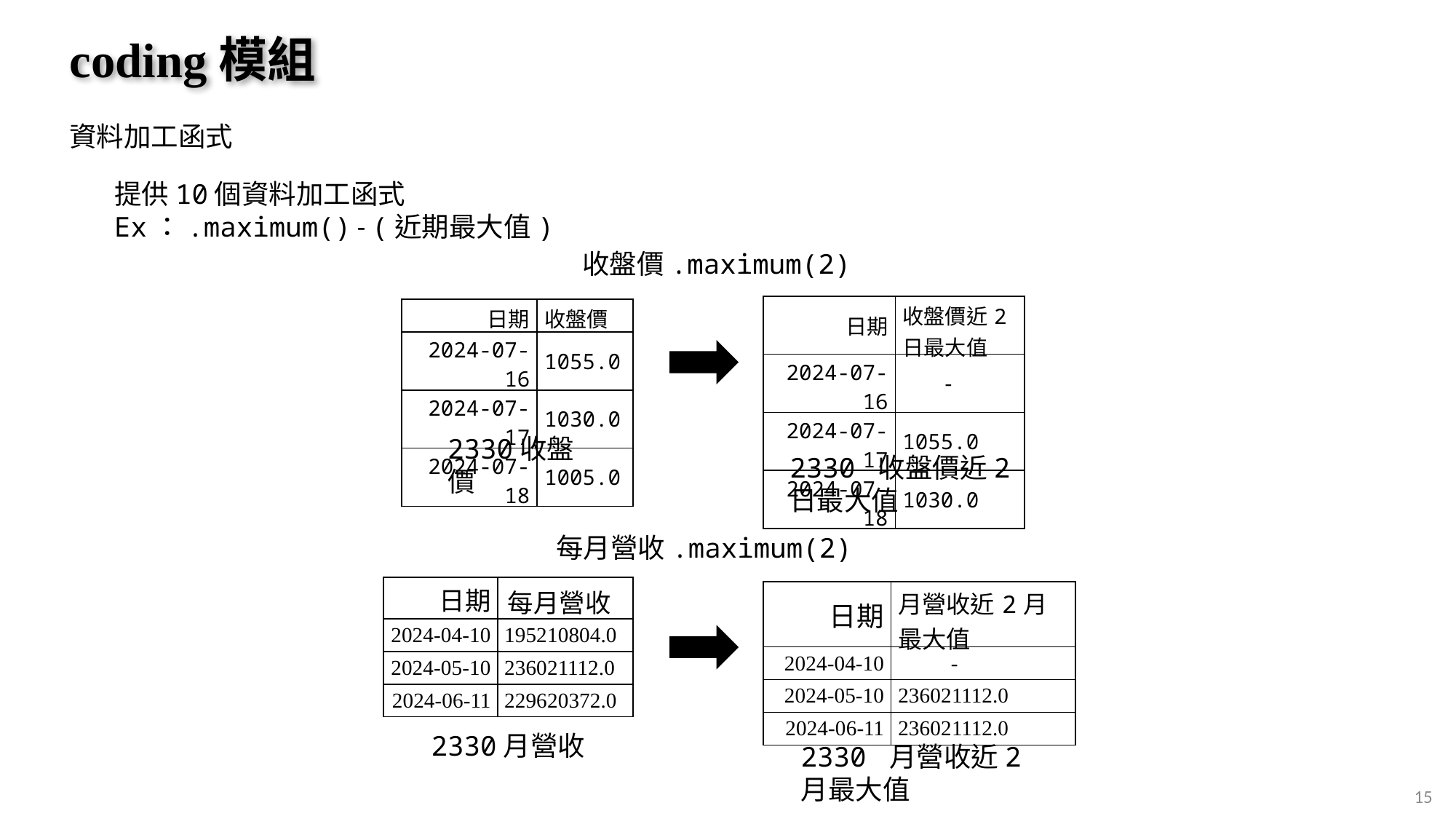

# coding模組
資料加工函式
提供10個資料加工函式
Ex：.maximum() - (近期最大值)
收盤價.maximum(2)
| 日期 | 收盤價近2日最大值 |
| --- | --- |
| 2024-07-16 | - |
| 2024-07-17 | 1055.0 |
| 2024-07-18 | 1030.0 |
| 日期 | 收盤價 |
| --- | --- |
| 2024-07-16 | 1055.0 |
| 2024-07-17 | 1030.0 |
| 2024-07-18 | 1005.0 |

2330收盤價
2330 收盤價近2日最大值
每月營收.maximum(2)
| 日期 | 每月營收 |
| --- | --- |
| 2024-04-10 | 195210804.0 |
| 2024-05-10 | 236021112.0 |
| 2024-06-11 | 229620372.0 |
| 日期 | 月營收近2月最大值 |
| --- | --- |
| 2024-04-10 | - |
| 2024-05-10 | 236021112.0 |
| 2024-06-11 | 236021112.0 |

2330月營收
2330 月營收近2月最大值
15